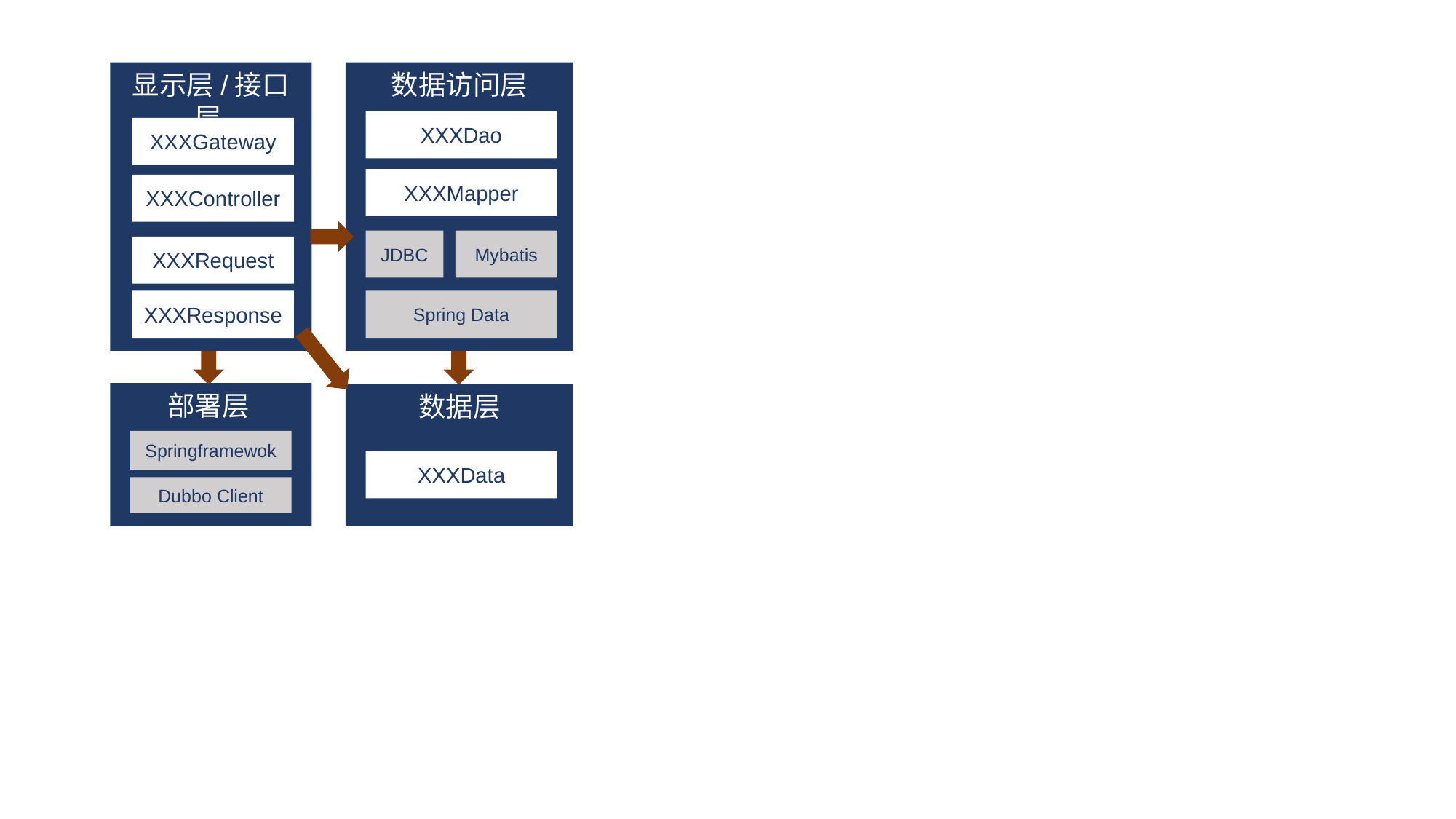

显示层/接口层
数据访问层

XXXDao
XXXGateway
XXXMapper
XXXController

JDBC
Mybatis
XXXRequest
Spring Data
XXXResponse

部署层
数据层

Springframewok
XXXData
Dubbo Client